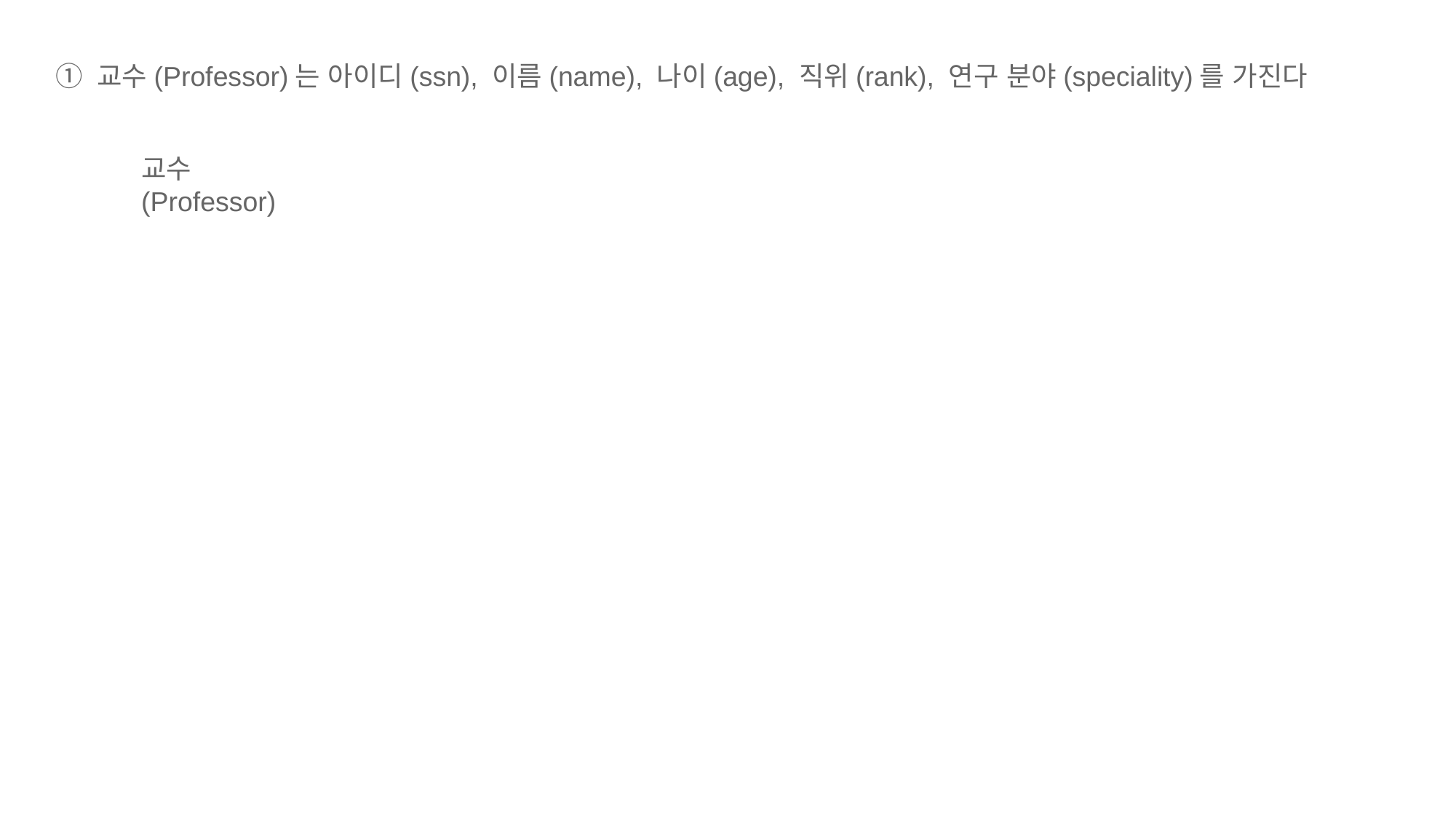

① 교수(Professor)는 아이디(ssn), 이름(name), 나이(age), 직위(rank), 연구 분야(speciality)를 가진다
교수(Professor)